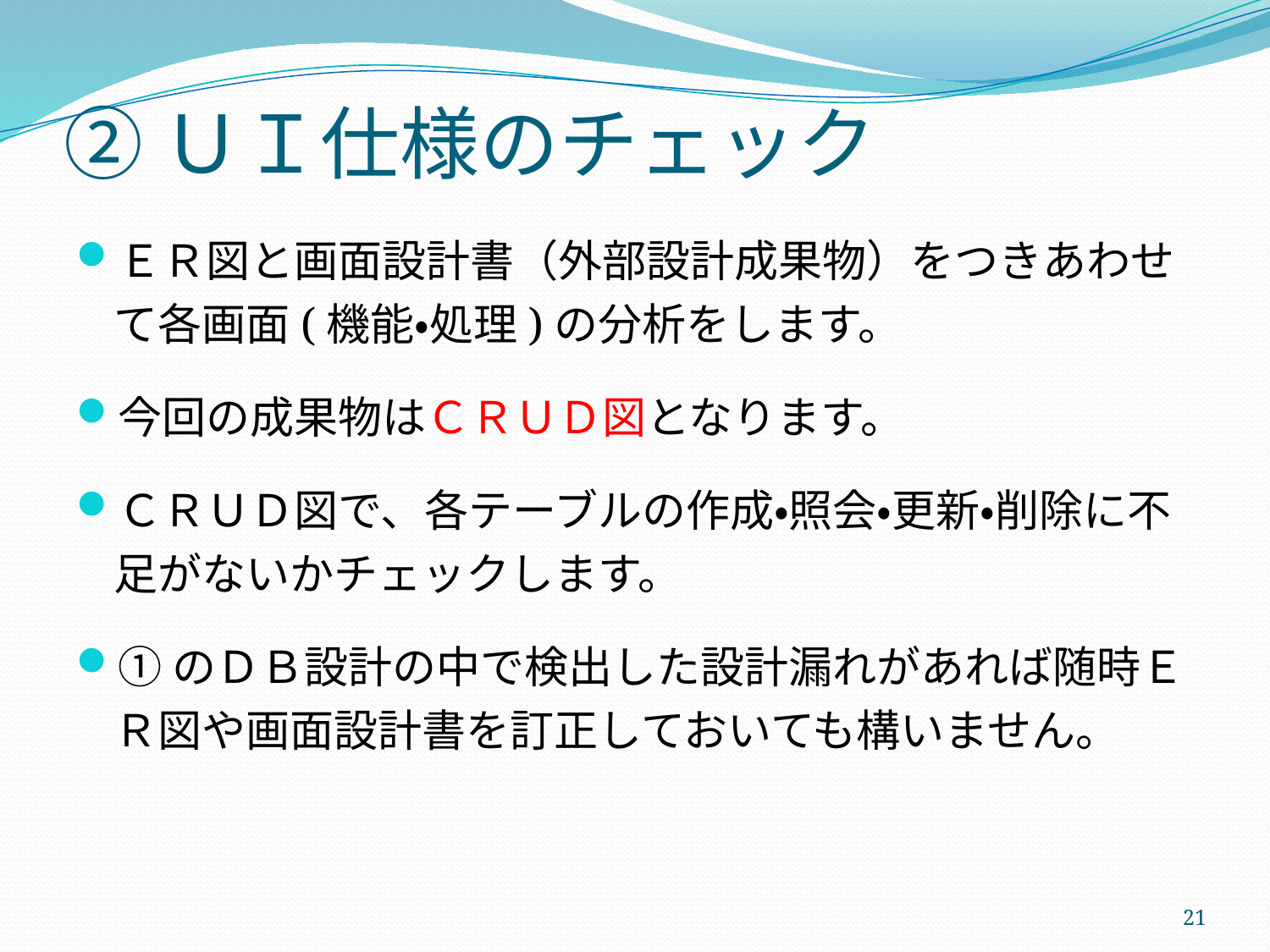

# ②ＵＩ仕様のチェック
ＥＲ図と画面設計書（外部設計成果物）をつきあわせて各画面(機能・処理)の分析をします。
今回の成果物はＣＲＵＤ図となります。
ＣＲＵＤ図で、各テーブルの作成・照会・更新・削除に不足がないかチェックします。
①のＤＢ設計の中で検出した設計漏れがあれば随時ＥＲ図や画面設計書を訂正しておいても構いません。
21